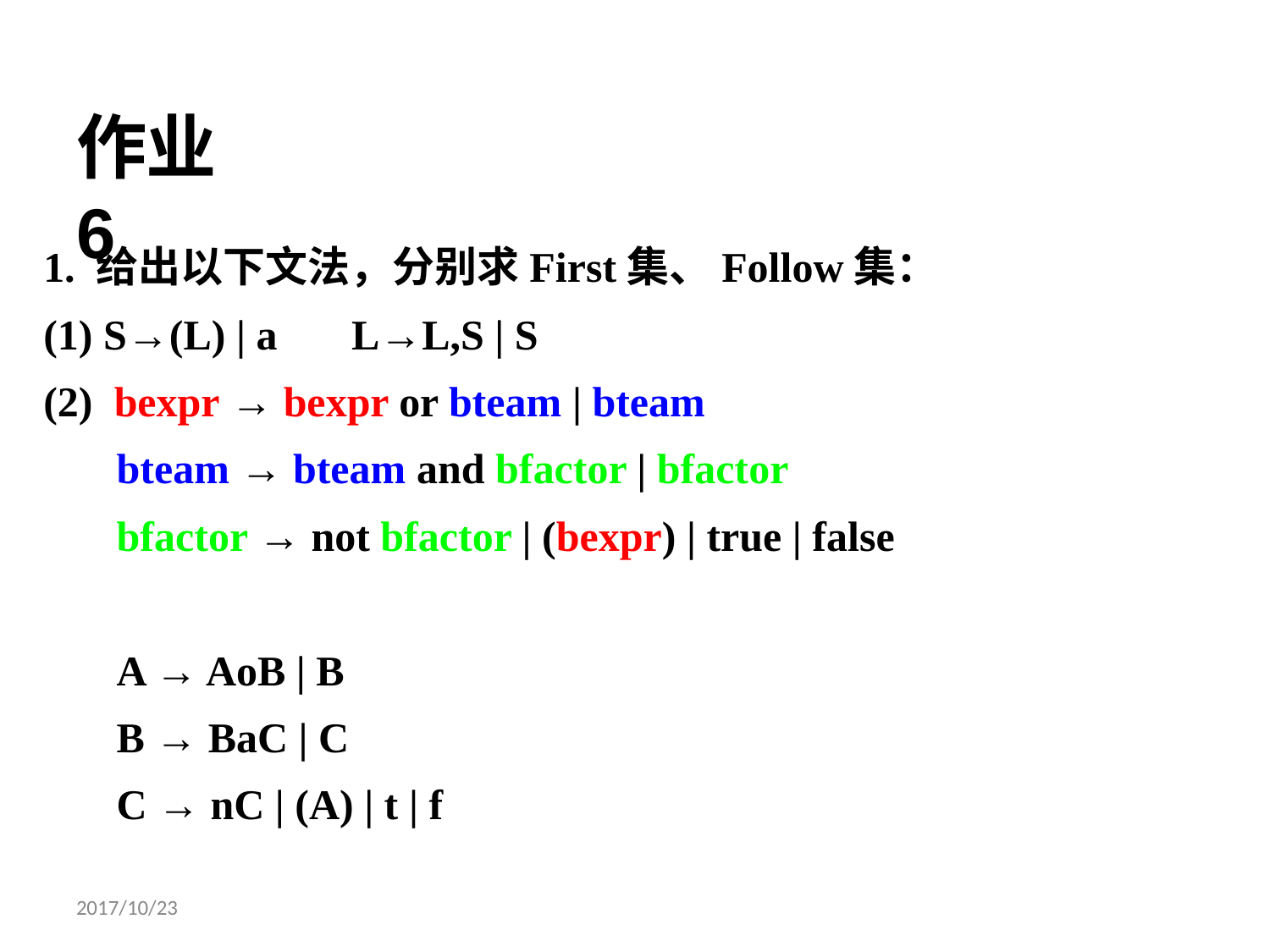

# 作业6
1. 给出以下文法，分别求First集、Follow集：
(1) S→(L) | a       L→L,S | S
(2)  bexpr → bexpr or bteam | bteam
	bteam → bteam and bfactor | bfactor
	bfactor → not bfactor | (bexpr) | true | false

	A → AoB | B
	B → BaC | C
	C → nC | (A) | t | f

2017/10/23
86